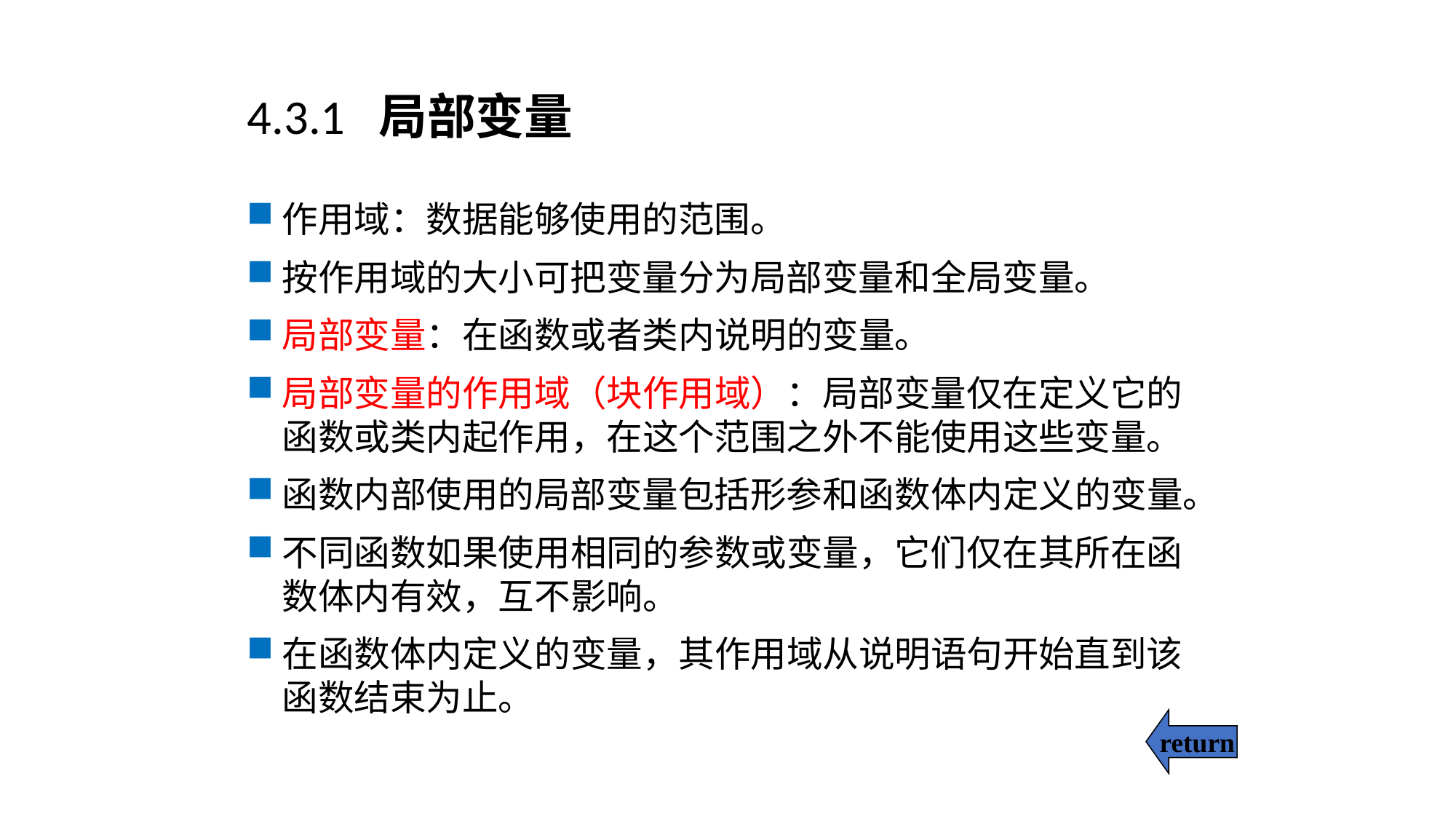

# 4.3.1  局部变量
作用域：数据能够使用的范围。
按作用域的大小可把变量分为局部变量和全局变量。
局部变量：在函数或者类内说明的变量。
局部变量的作用域（块作用域）：局部变量仅在定义它的函数或类内起作用，在这个范围之外不能使用这些变量。
函数内部使用的局部变量包括形参和函数体内定义的变量。
不同函数如果使用相同的参数或变量，它们仅在其所在函数体内有效，互不影响。
在函数体内定义的变量，其作用域从说明语句开始直到该函数结束为止。
return